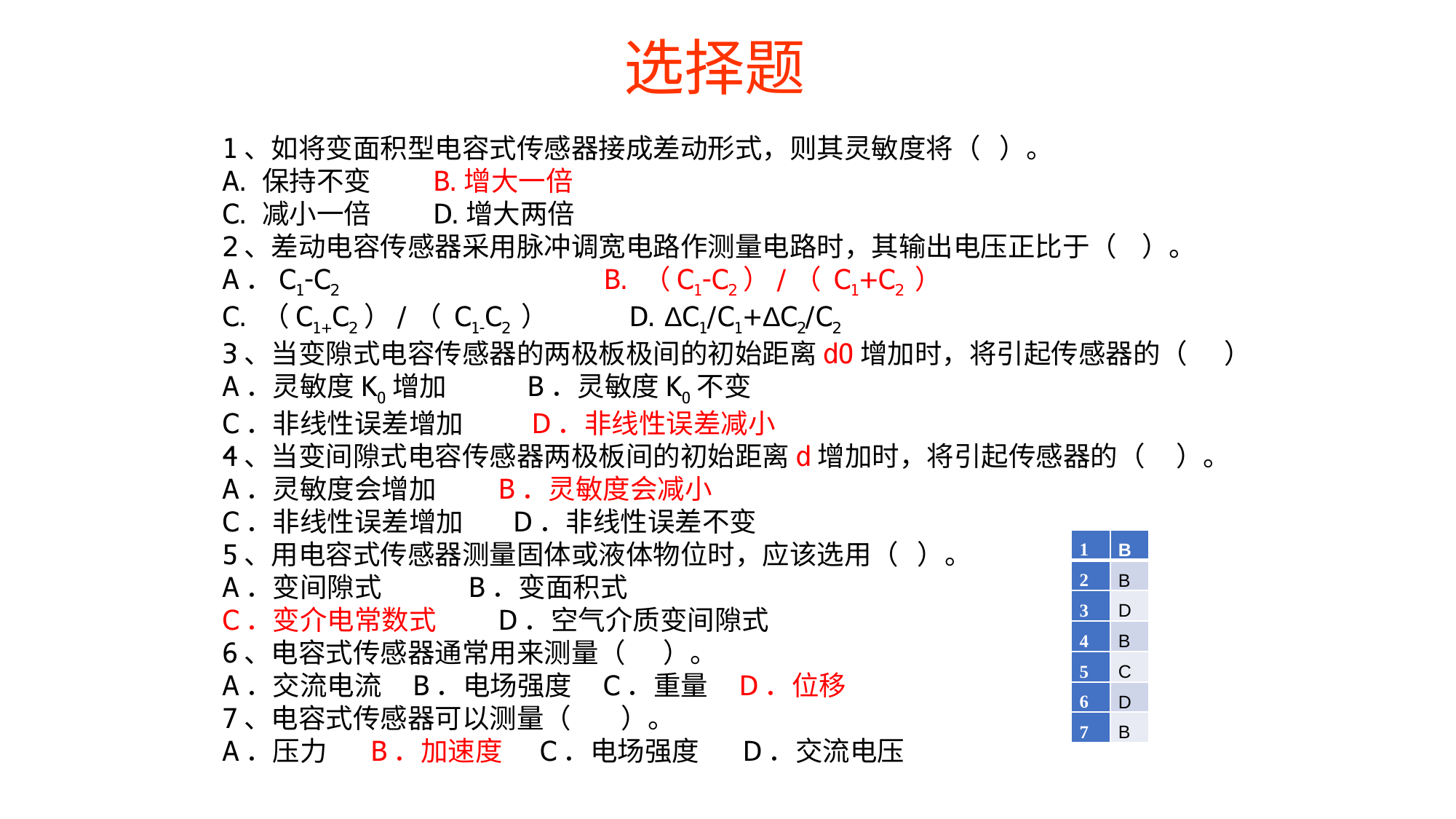

选择题
1、如将变面积型电容式传感器接成差动形式，则其灵敏度将（   ）。
A. 保持不变         B.增大一倍
C. 减小一倍         D.增大两倍
2、差动电容传感器采用脉冲调宽电路作测量电路时，其输出电压正比于（    ）。
A．C1-C2              　                 B. （C1-C2）/（ C1+C2 ）
C. （C1+C2）/（ C1-C2 ）            D. ΔC1/C1+ΔC2/C2
3、当变隙式电容传感器的两极板极间的初始距离d0增加时，将引起传感器的（      ）
A．灵敏度K0增加            B．灵敏度K0不变
C．非线性误差增加          D．非线性误差减小
4、当变间隙式电容传感器两极板间的初始距离d增加时，将引起传感器的（     ）。
A．灵敏度会增加         B．灵敏度会减小
C．非线性误差增加       D．非线性误差不变
5、用电容式传感器测量固体或液体物位时，应该选用（   ）。
A．变间隙式             B．变面积式
C．变介电常数式         D．空气介质变间隙式
6、电容式传感器通常用来测量（      ）。
A．交流电流    B．电场强度    C．重量    D．位移
7、电容式传感器可以测量（        ）。
A．压力      B．加速度     C．电场强度      D．交流电压
| 1 | B |
| --- | --- |
| 2 | B |
| 3 | D |
| 4 | B |
| 5 | C |
| 6 | D |
| 7 | B |